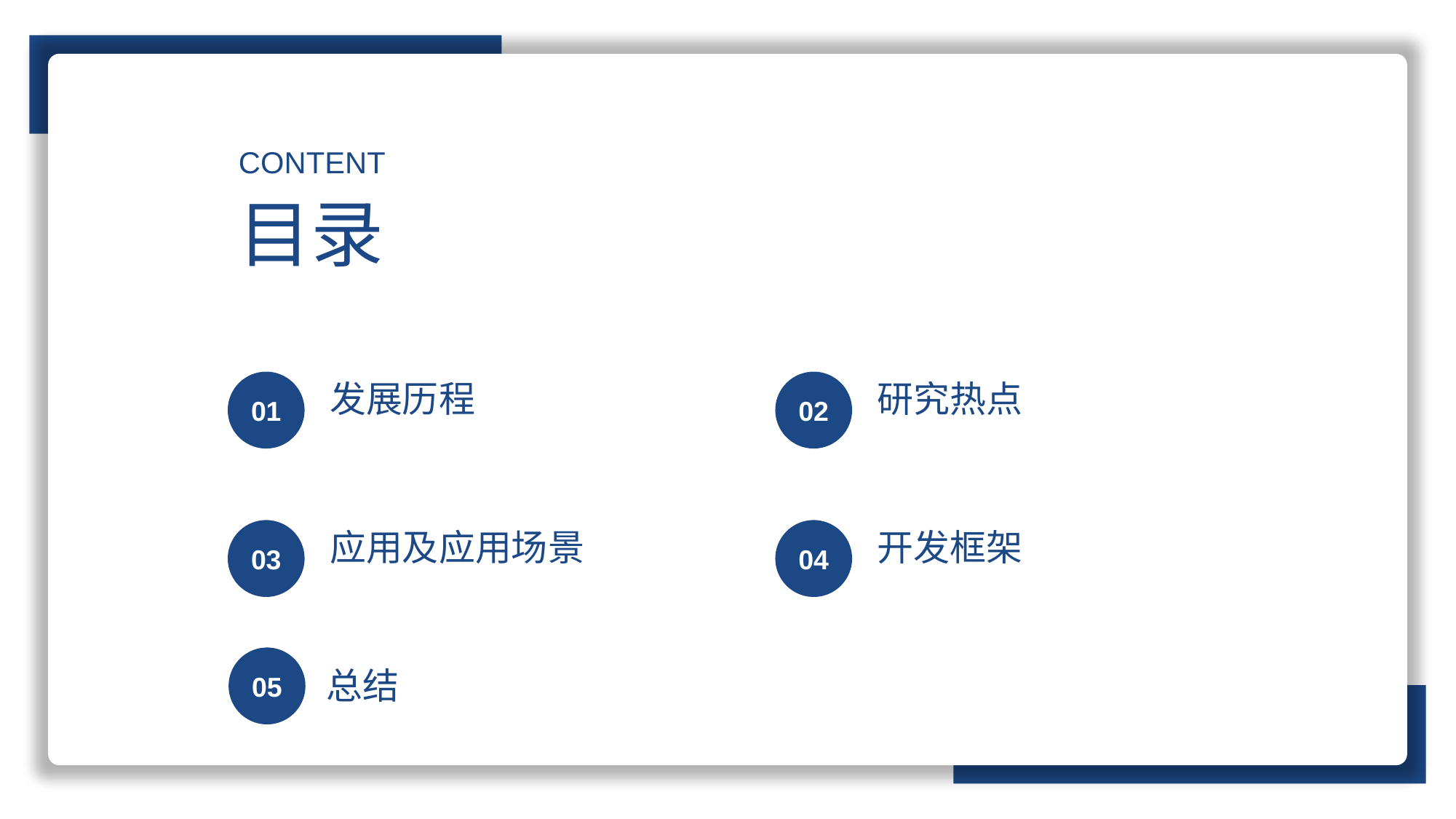

CONTENT
目录
发展历程
研究热点
01
02
应用及应用场景
开发框架
03
04
05
总结